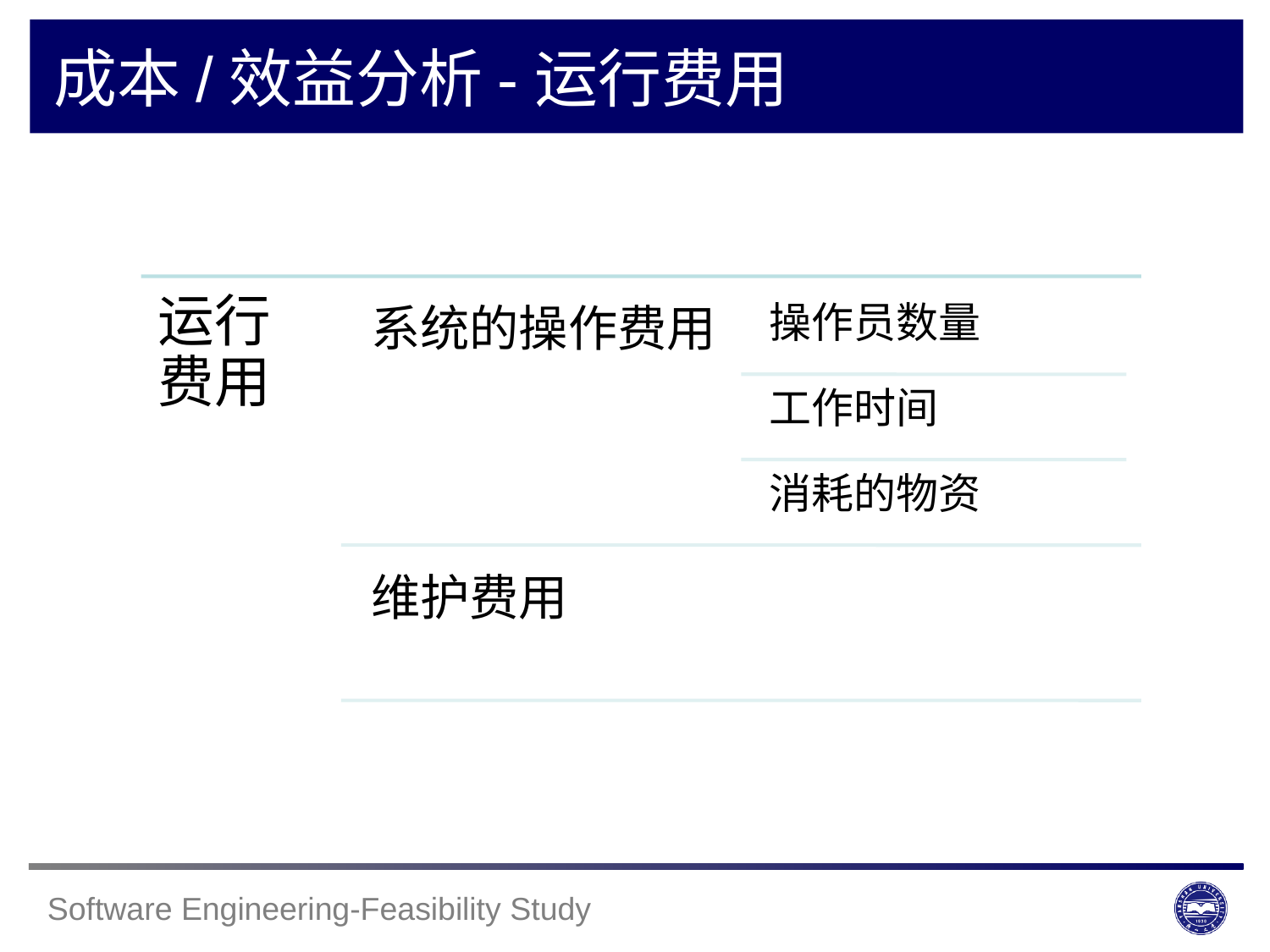

成本/效益分析-运行费用
运行费用
系统的操作费用
操作员数量
工作时间
消耗的物资
维护费用